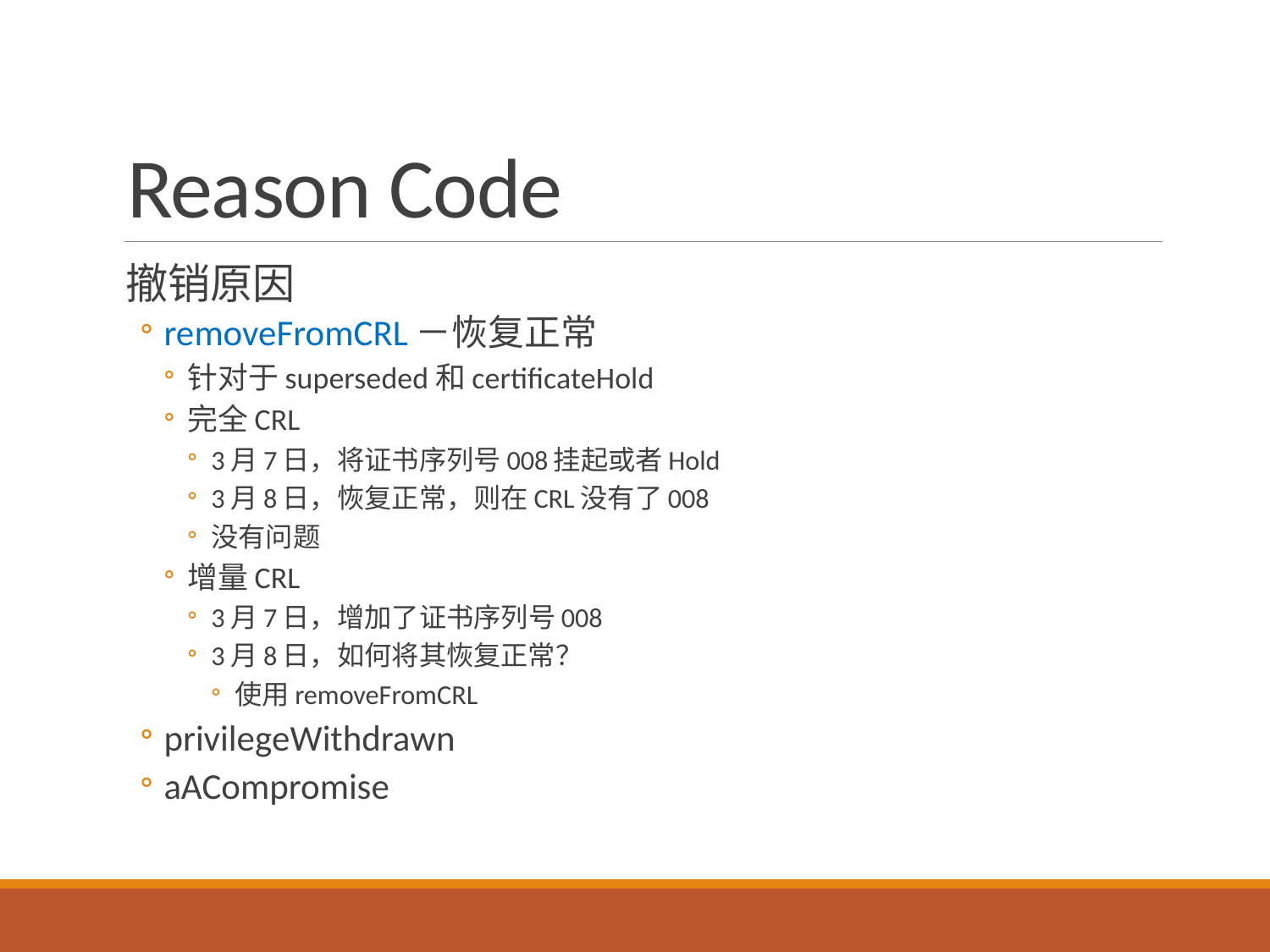

# Reason Code
撤销原因
removeFromCRL－恢复正常
针对于superseded和certificateHold
完全CRL
3月7日，将证书序列号008挂起或者Hold
3月8日，恢复正常，则在CRL没有了008
没有问题
增量CRL
3月7日，增加了证书序列号008
3月8日，如何将其恢复正常？
使用removeFromCRL
privilegeWithdrawn
aACompromise
48